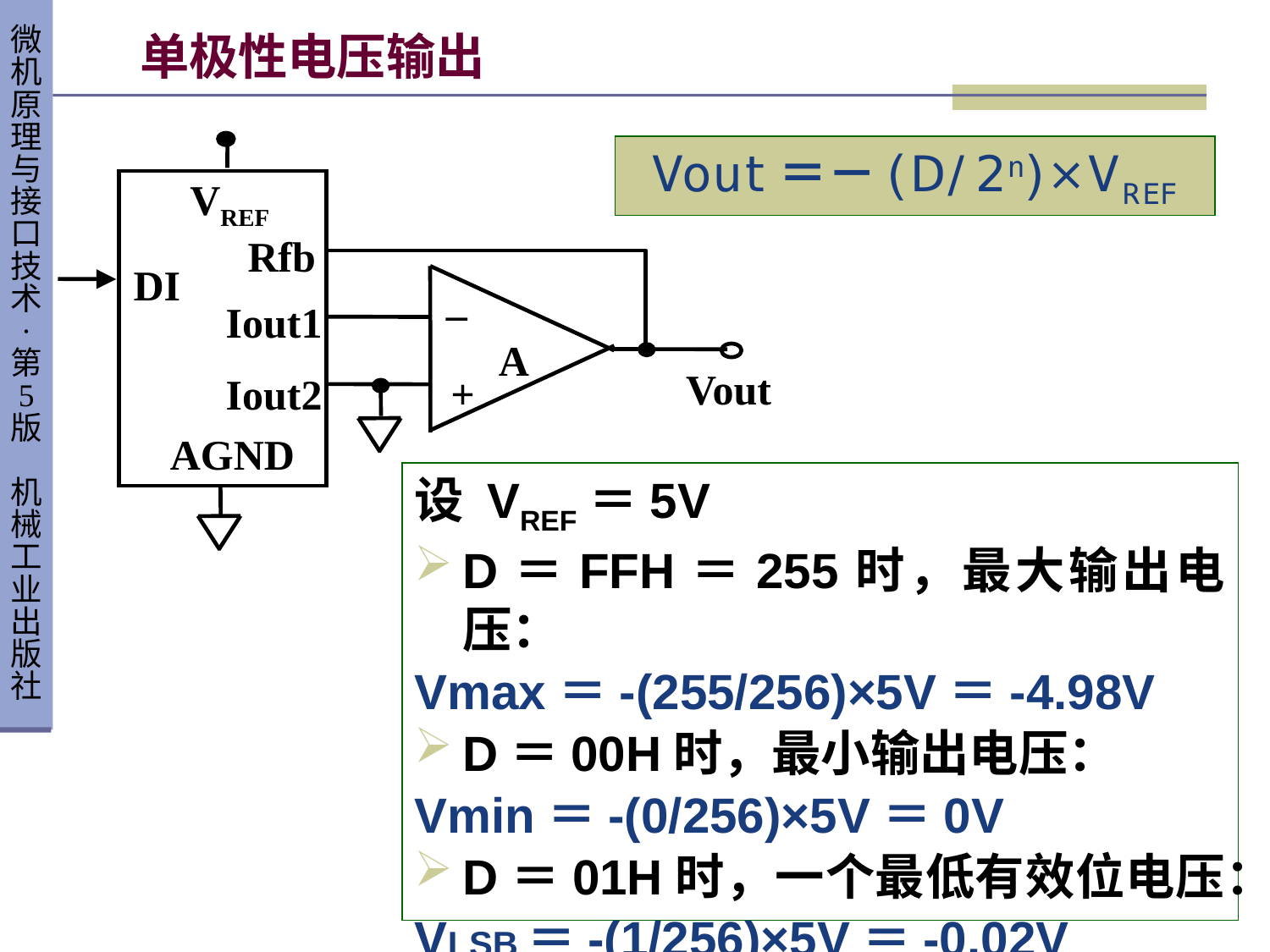

# 单极性电压输出

VREF
Rfb

DI

_

Iout1

A

Vout
+
Iout2

AGND

Vout＝－(D/2n)×VREF
设 VREF＝5V
D＝FFH＝255时，最大输出电压：
Vmax＝-(255/256)×5V＝-4.98V
D＝00H时，最小输出电压：
Vmin＝-(0/256)×5V＝0V
D＝01H时，一个最低有效位电压：
VLSB＝-(1/256)×5V＝-0.02V